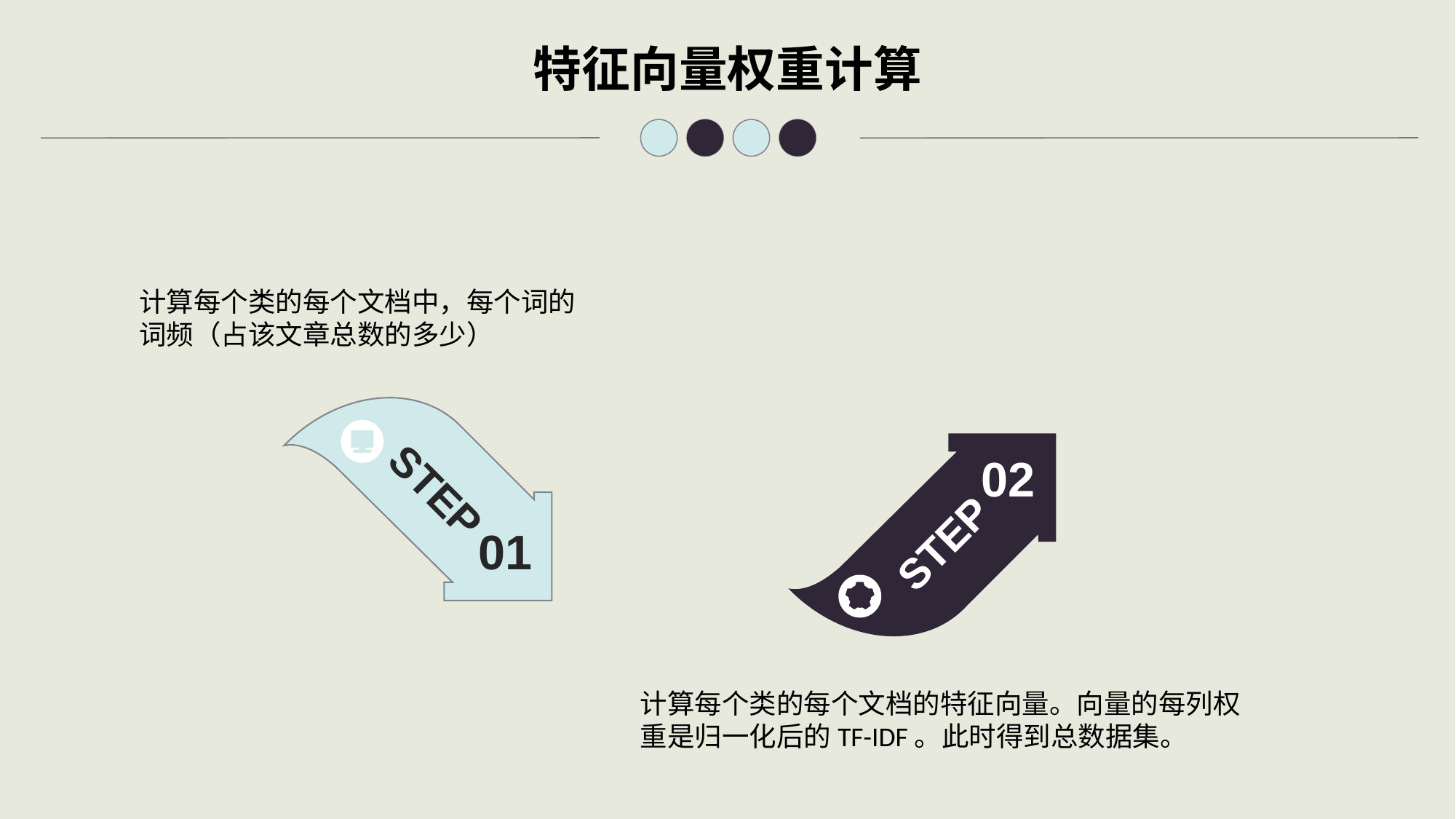

特征向量权重计算

计算每个类的每个文档中，每个词的词频（占该文章总数的多少）

02
STEP
STEP
01

计算每个类的每个文档的特征向量。向量的每列权重是归一化后的TF-IDF。此时得到总数据集。